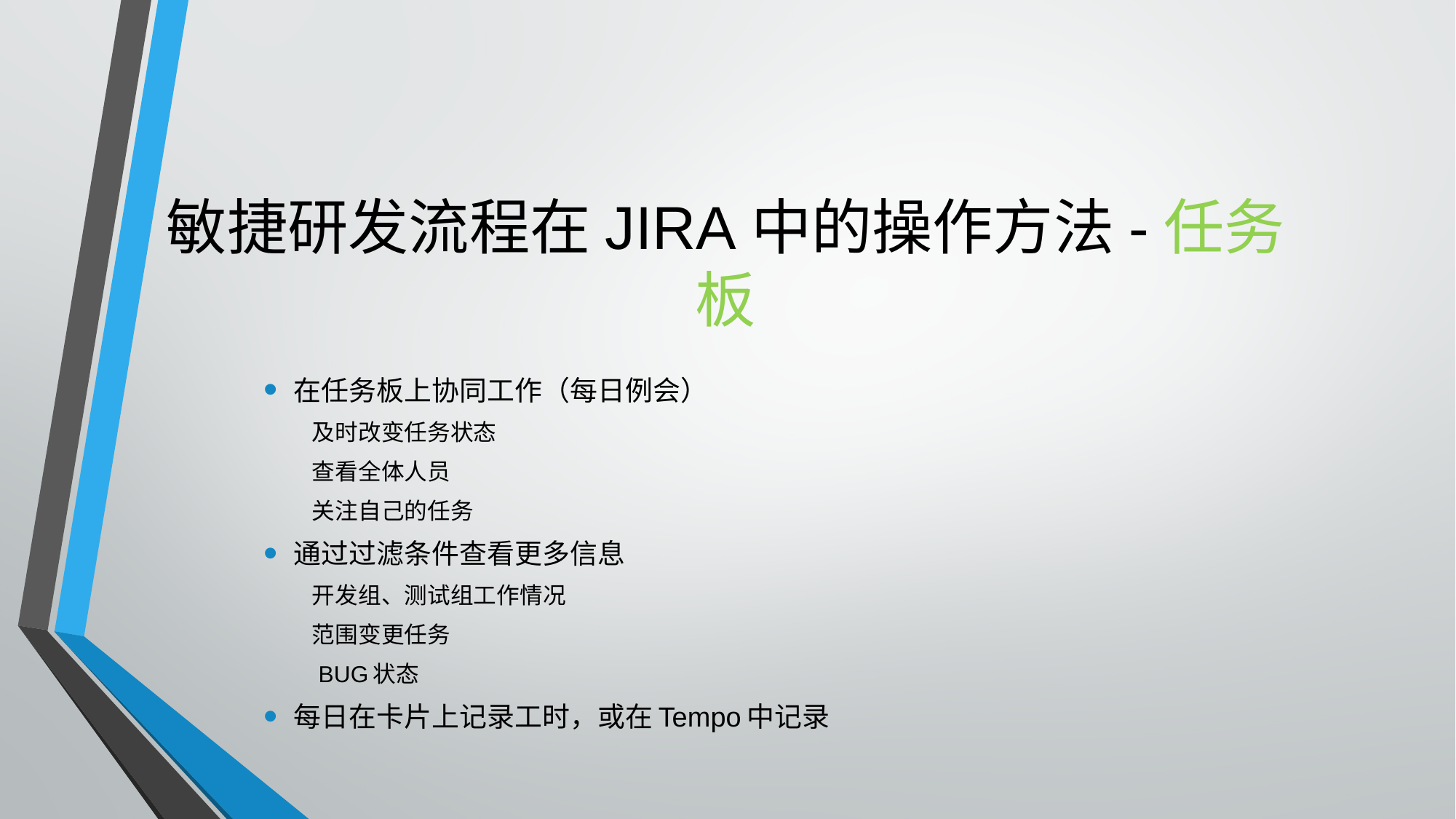

# 敏捷研发流程在JIRA中的操作方法-任务板
在任务板上协同工作（每日例会）
及时改变任务状态
查看全体人员
关注自己的任务
通过过滤条件查看更多信息
开发组、测试组工作情况
范围变更任务
 BUG状态
每日在卡片上记录工时，或在Tempo中记录